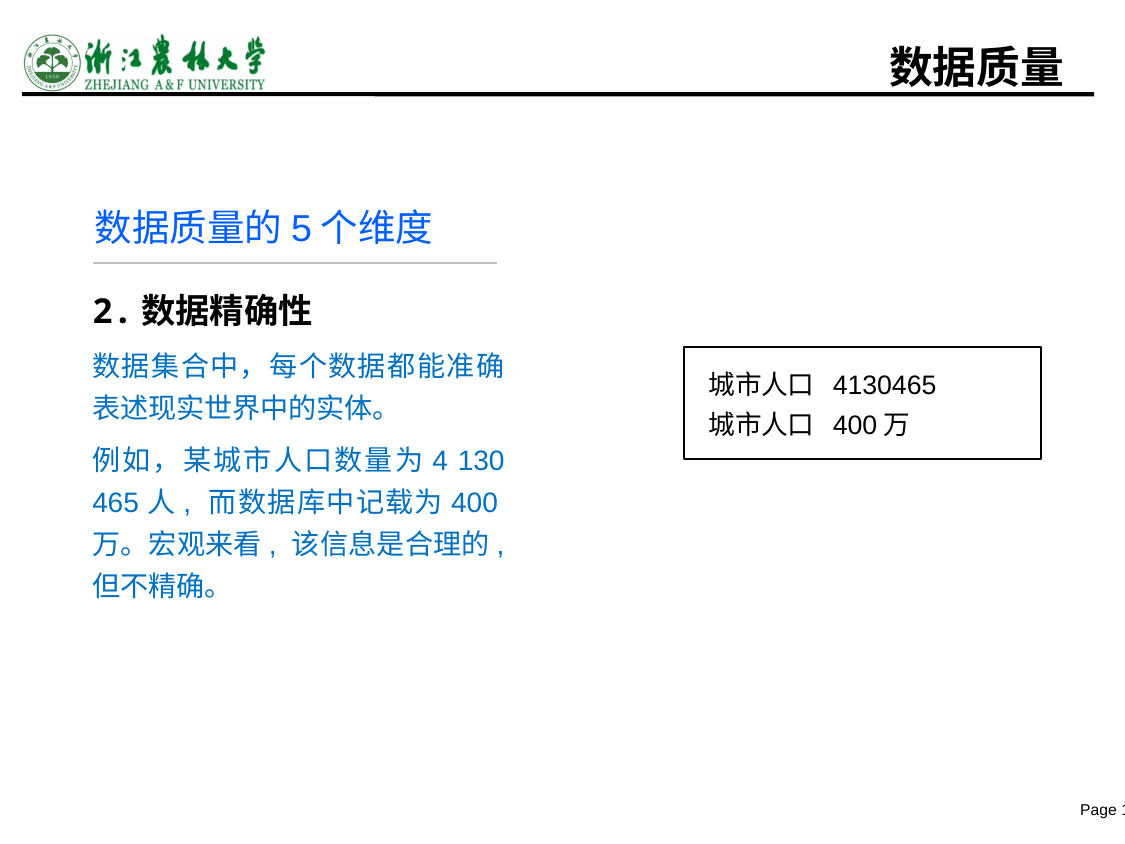

# 数据质量
数据质量的5个维度
2.数据精确性
数据集合中，每个数据都能准确表述现实世界中的实体。
例如，某城市人口数量为4 130 465人, 而数据库中记载为400万。宏观来看, 该信息是合理的, 但不精确。

城市人口  4130465
城市人口  400万